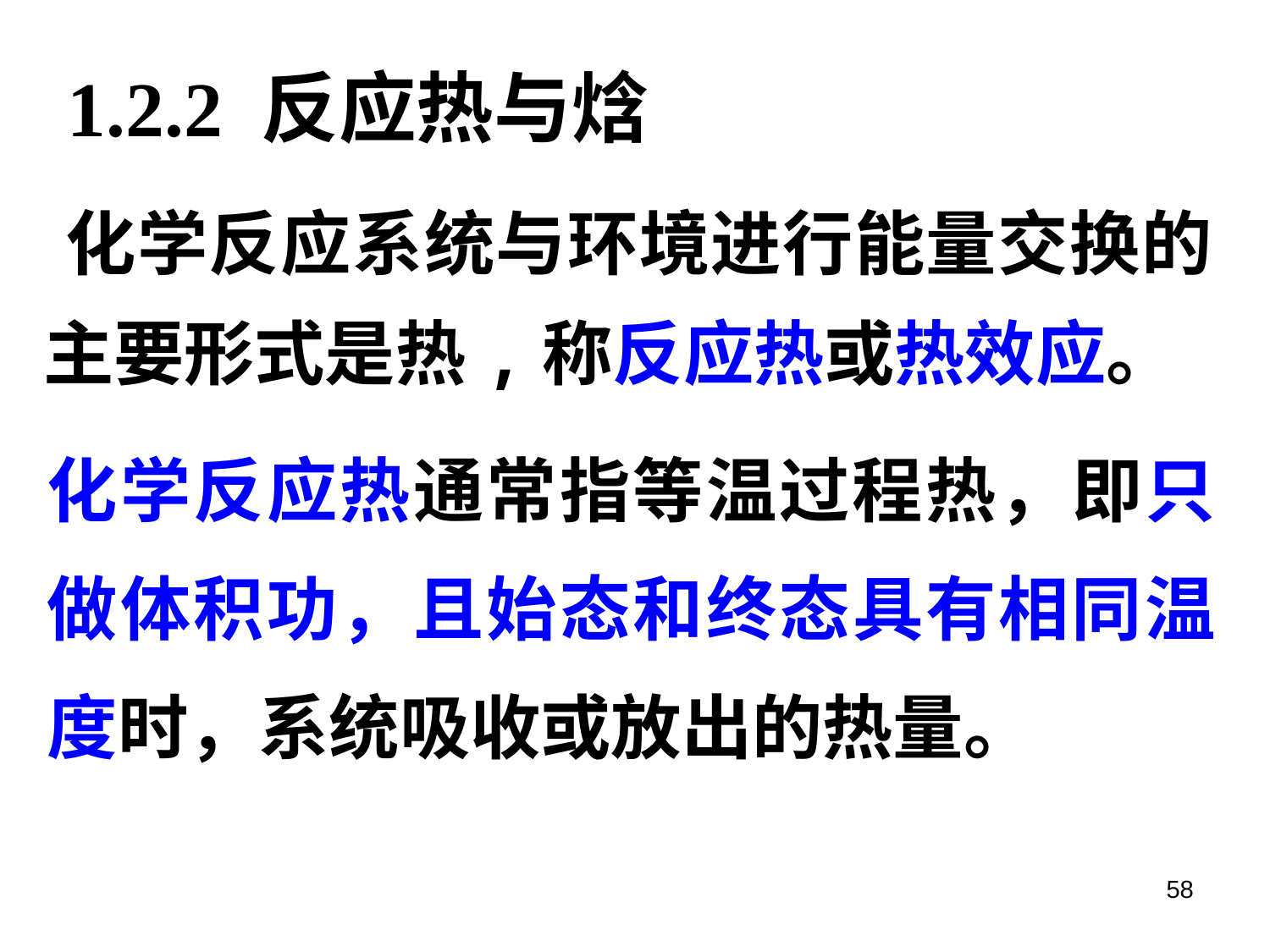

1.2.2 反应热与焓
 化学反应系统与环境进行能量交换的主要形式是热,称反应热或热效应。
化学反应热通常指等温过程热，即只做体积功，且始态和终态具有相同温度时，系统吸收或放出的热量。
58